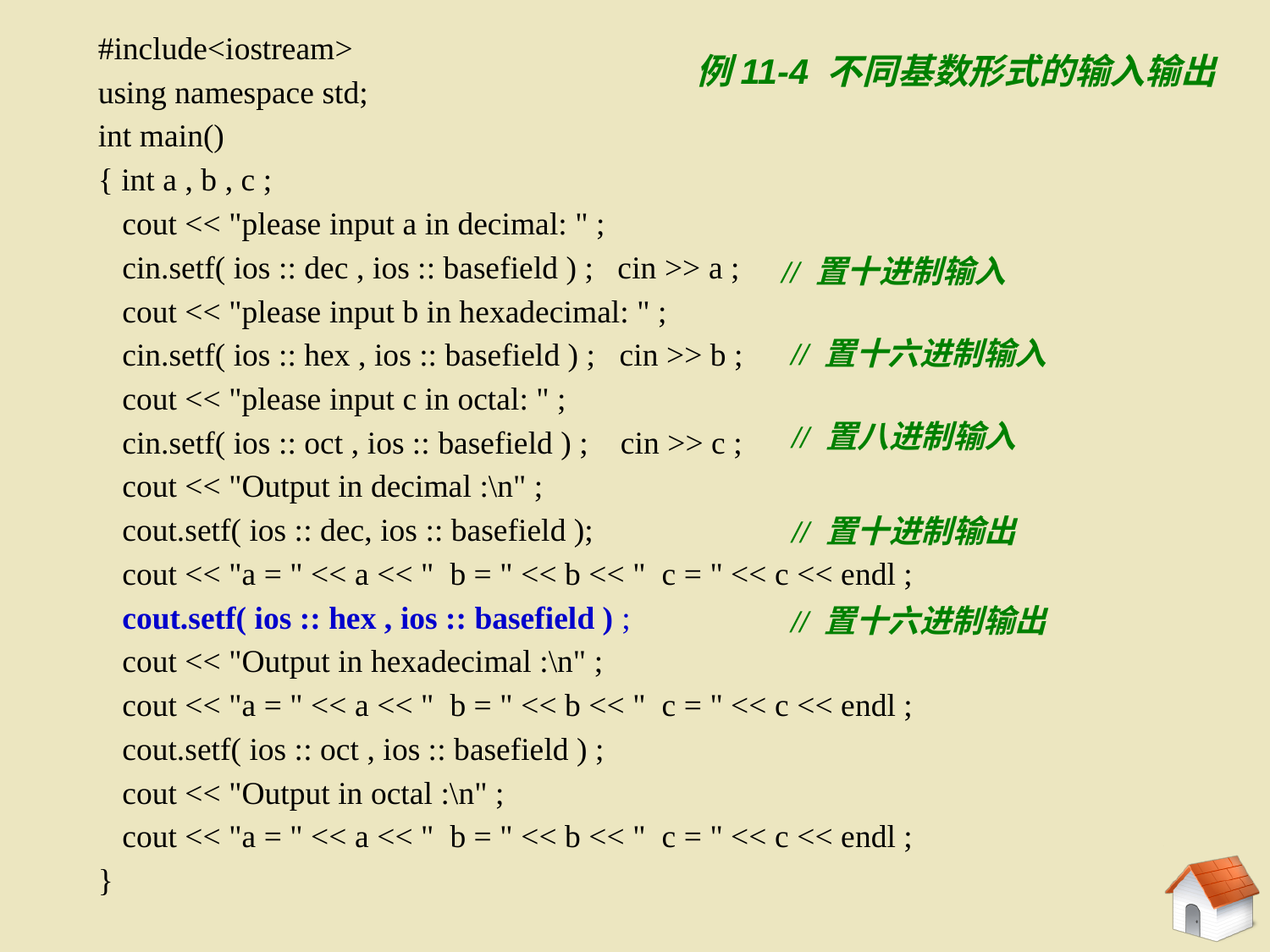

#include<iostream>
using namespace std;
int main()
{ int a , b , c ;
   cout << "please input a in decimal: " ;
   cin.setf( ios :: dec , ios :: basefield ) ;   cin >> a ;
   cout << "please input b in hexadecimal: " ;
   cin.setf( ios :: hex , ios :: basefield ) ;   cin >> b ;
   cout << "please input c in octal: " ;
   cin.setf( ios :: oct , ios :: basefield ) ;    cin >> c ;
   cout << "Output in decimal :\n" ;
   cout.setf( ios :: dec, ios :: basefield );
   cout << "a = " << a << "  b = " << b << "  c = " << c << endl ;
   cout.setf( ios :: hex , ios :: basefield ) ;
   cout << "Output in hexadecimal :\n" ;
   cout << "a = " << a << "  b = " << b << "  c = " << c << endl ;
   cout.setf( ios :: oct , ios :: basefield ) ;
   cout << "Output in octal :\n" ;
   cout << "a = " << a << "  b = " << b << "  c = " << c << endl ;
}
11.3.1  设置标志字
例11-4 不同基数形式的输入输出
// 置十进制输入
// 置十六进制输入
// 置八进制输入
// 置十进制输出
// 置十六进制输出